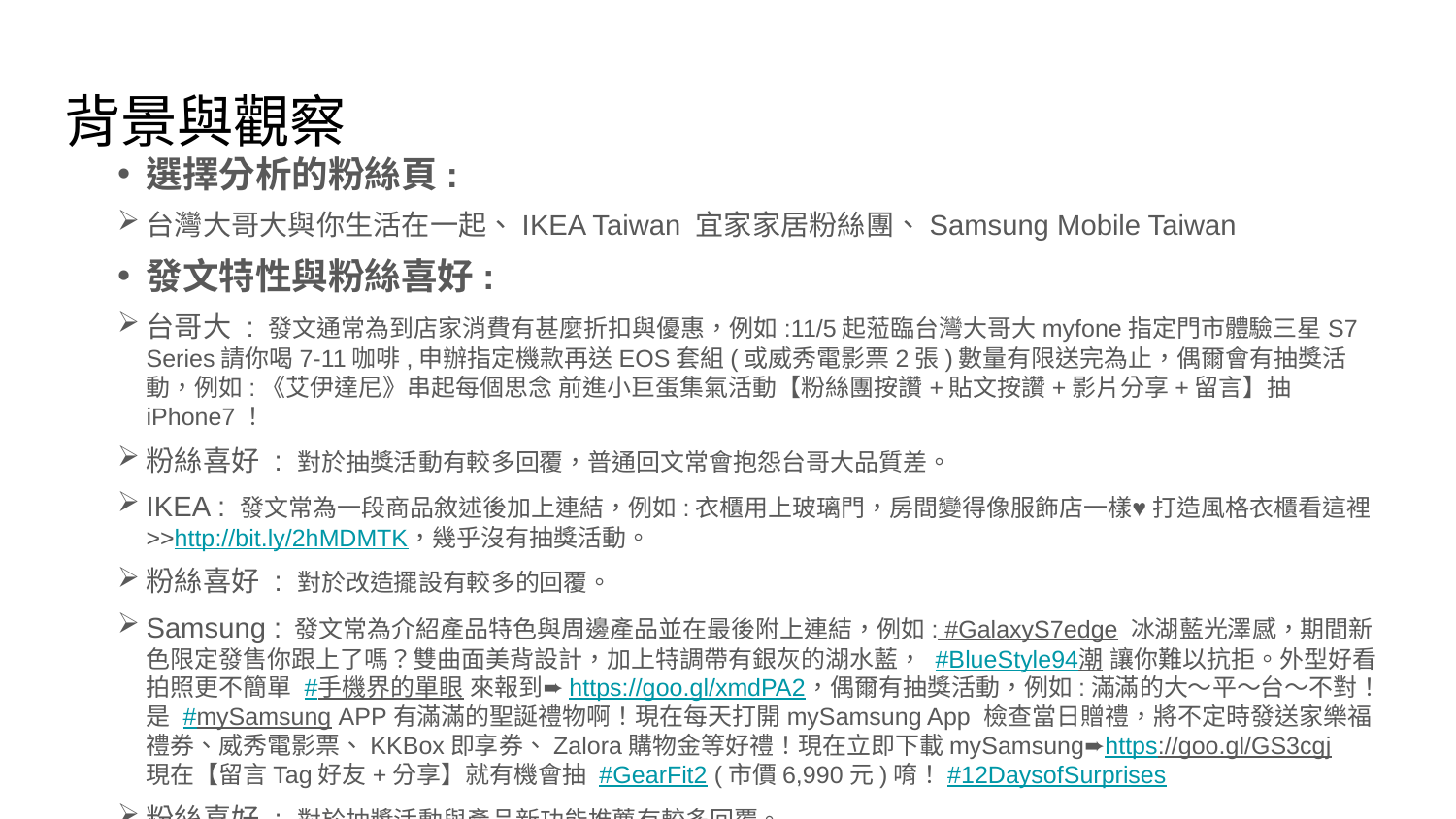

# 背景與觀察
選擇分析的粉絲頁:
台灣大哥大與你生活在一起、IKEA Taiwan 宜家家居粉絲團、Samsung Mobile Taiwan
發文特性與粉絲喜好:
台哥大 : 發文通常為到店家消費有甚麼折扣與優惠，例如:11/5起蒞臨台灣大哥大myfone指定門市體驗三星S7 Series請你喝7-11咖啡,申辦指定機款再送EOS套組(或威秀電影票2張)數量有限送完為止，偶爾會有抽獎活動，例如:《艾伊達尼》串起每個思念 前進小巨蛋集氣活動【粉絲團按讚+貼文按讚+影片分享+留言】抽iPhone7！
粉絲喜好 : 對於抽獎活動有較多回覆，普通回文常會抱怨台哥大品質差。
IKEA : 發文常為一段商品敘述後加上連結，例如:衣櫃用上玻璃門，房間變得像服飾店一樣♥ 打造風格衣櫃看這裡>>http://bit.ly/2hMDMTK，幾乎沒有抽獎活動。
粉絲喜好 : 對於改造擺設有較多的回覆。
Samsung : 發文常為介紹產品特色與周邊產品並在最後附上連結，例如: #GalaxyS7edge 冰湖藍光澤感，期間新色限定發售你跟上了嗎？雙曲面美背設計，加上特調帶有銀灰的湖水藍， #BlueStyle94潮 讓你難以抗拒。外型好看拍照更不簡單 #手機界的單眼 來報到➨https://goo.gl/xmdPA2，偶爾有抽獎活動，例如:滿滿的大～平～台～不對！是 #mySamsung APP有滿滿的聖誕禮物啊！現在每天打開mySamsung App 檢查當日贈禮，將不定時發送家樂福禮券、威秀電影票、KKBox即享券、Zalora購物金等好禮！現在立即下載mySamsung➨https://goo.gl/GS3cgj
現在【留言Tag好友+分享】就有機會抽 #GearFit2 (市價6,990元)唷！#12DaysofSurprises
粉絲喜好 : 對於抽獎活動與產品新功能推薦有較多回覆。